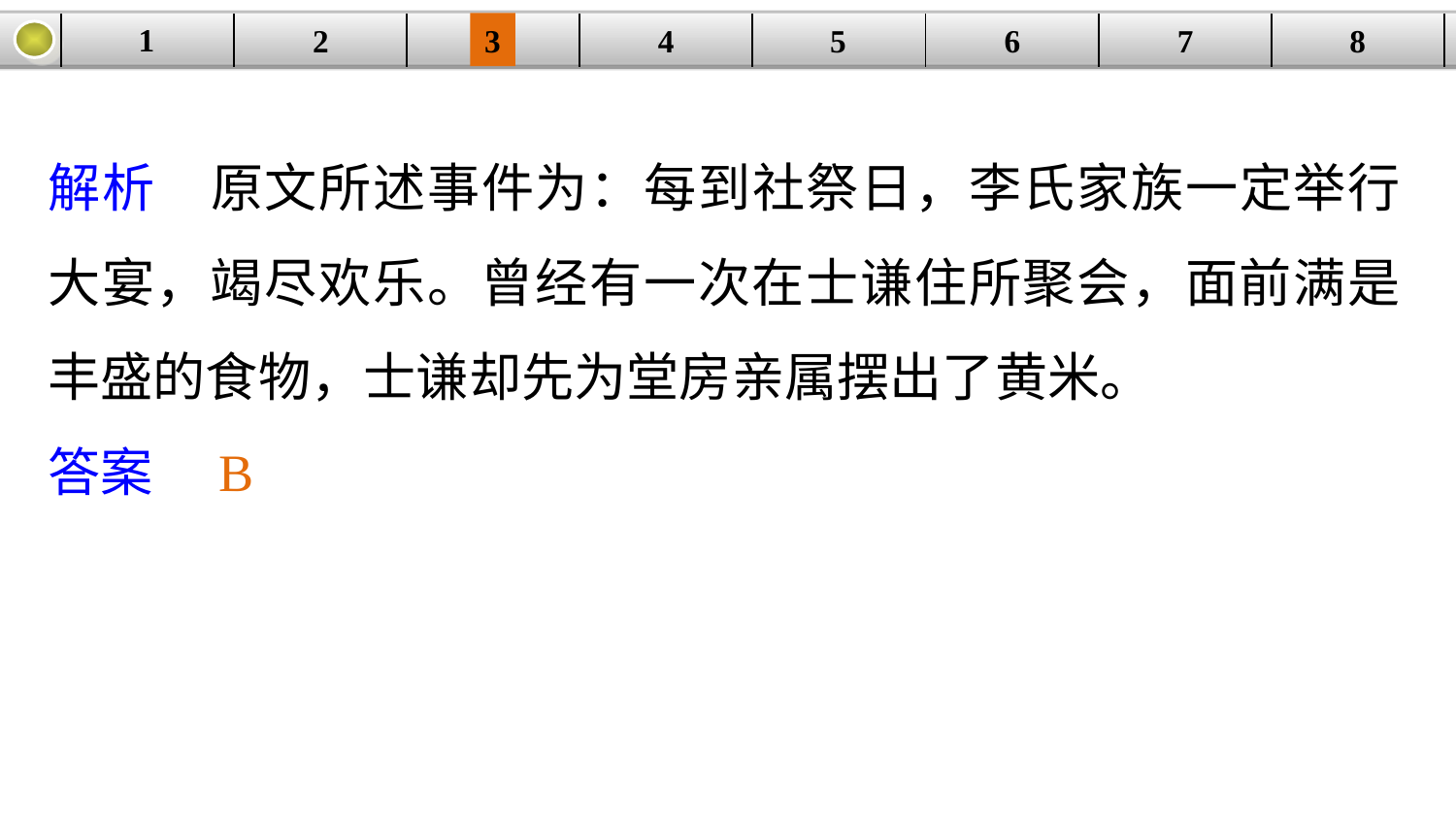

1
3
4
5
6
8
2
|  |  |  |  |  |  |  |  |
| --- | --- | --- | --- | --- | --- | --- | --- |
7

解析　原文所述事件为：每到社祭日，李氏家族一定举行大宴，竭尽欢乐。曾经有一次在士谦住所聚会，面前满是丰盛的食物，士谦却先为堂房亲属摆出了黄米。
答案　B